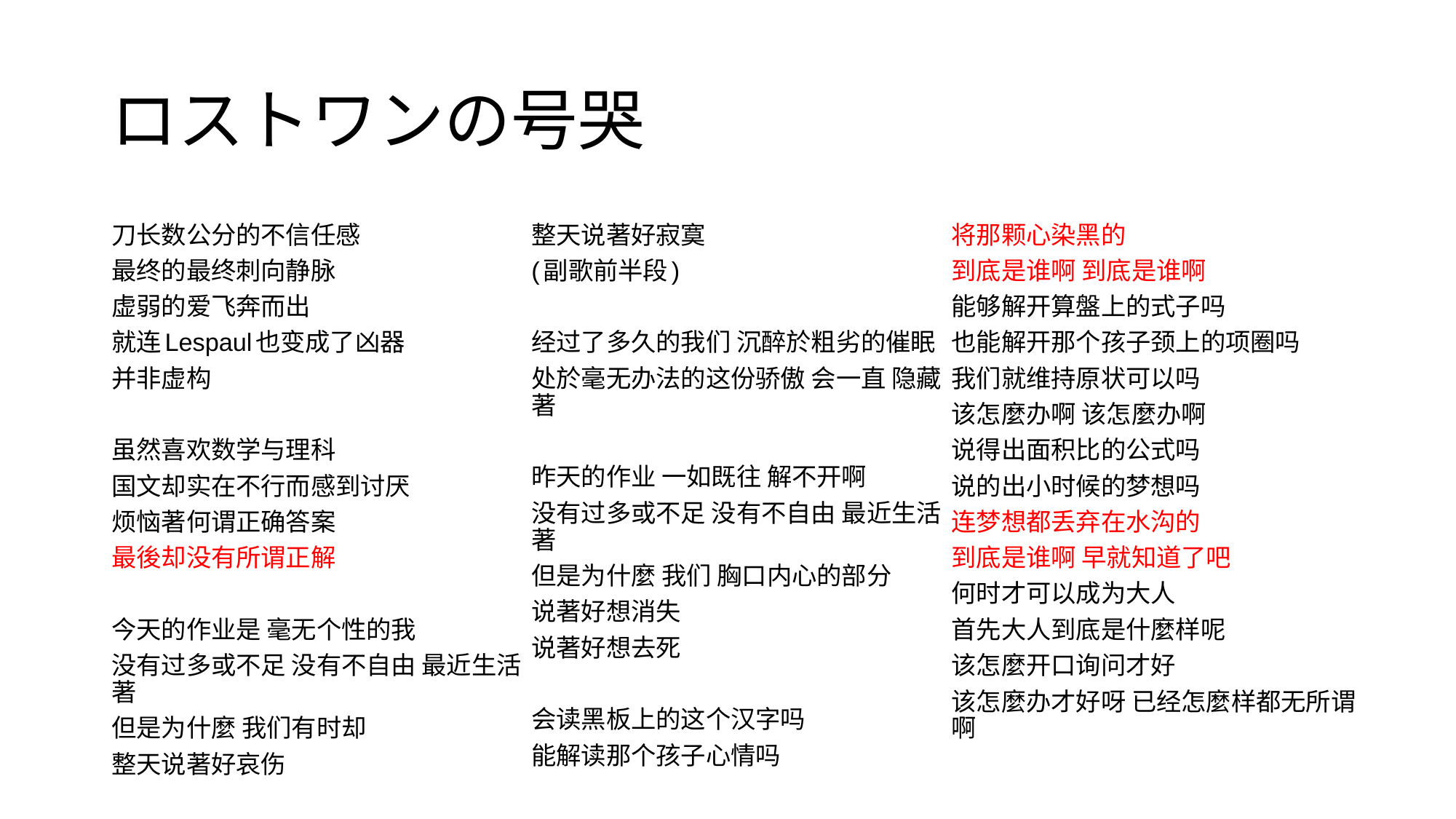

# ロストワンの号哭
刀长数公分的不信任感
最终的最终刺向静脉
虚弱的爱飞奔而出
就连Lespaul也变成了凶器
并非虚构

虽然喜欢数学与理科
国文却实在不行而感到讨厌
烦恼著何谓正确答案
最後却没有所谓正解

今天的作业是 毫无个性的我
没有过多或不足 没有不自由 最近生活著
但是为什麼 我们有时却
整天说著好哀伤
整天说著好寂寞
(副歌前半段)

经过了多久的我们 沉醉於粗劣的催眠
处於毫无办法的这份骄傲 会一直 隐藏著

昨天的作业 一如既往 解不开啊
没有过多或不足 没有不自由 最近生活著
但是为什麼 我们 胸口内心的部分
说著好想消失
说著好想去死

会读黑板上的这个汉字吗
能解读那个孩子心情吗
将那颗心染黑的
到底是谁啊 到底是谁啊
能够解开算盤上的式子吗
也能解开那个孩子颈上的项圈吗
我们就维持原状可以吗
该怎麼办啊 该怎麼办啊
说得出面积比的公式吗
说的出小时候的梦想吗
连梦想都丢弃在水沟的
到底是谁啊 早就知道了吧
何时才可以成为大人
首先大人到底是什麼样呢
该怎麼开口询问才好
该怎麼办才好呀 已经怎麼样都无所谓啊